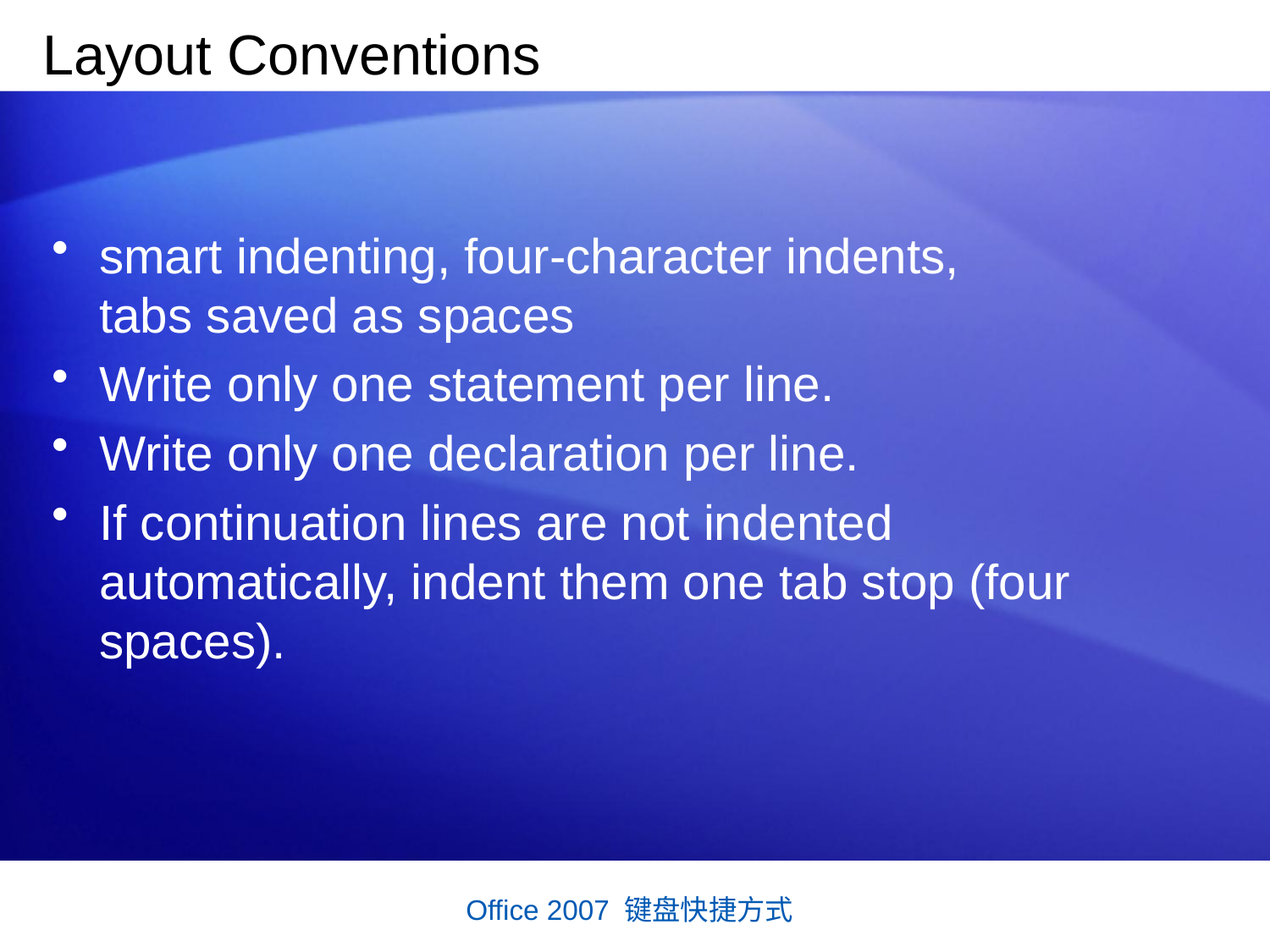

Layout Conventions

smart indenting, four-character indents, tabs saved as spaces
Write only one statement per line.
Write only one declaration per line.
If continuation lines are not indented automatically, indent them one tab stop (four spaces).

Office 2007 键盘快捷方式
在这里，可以找到用来执行以下操作的基本命令：打开、保存和打印文档；设置程序选项；编辑文件属性等。